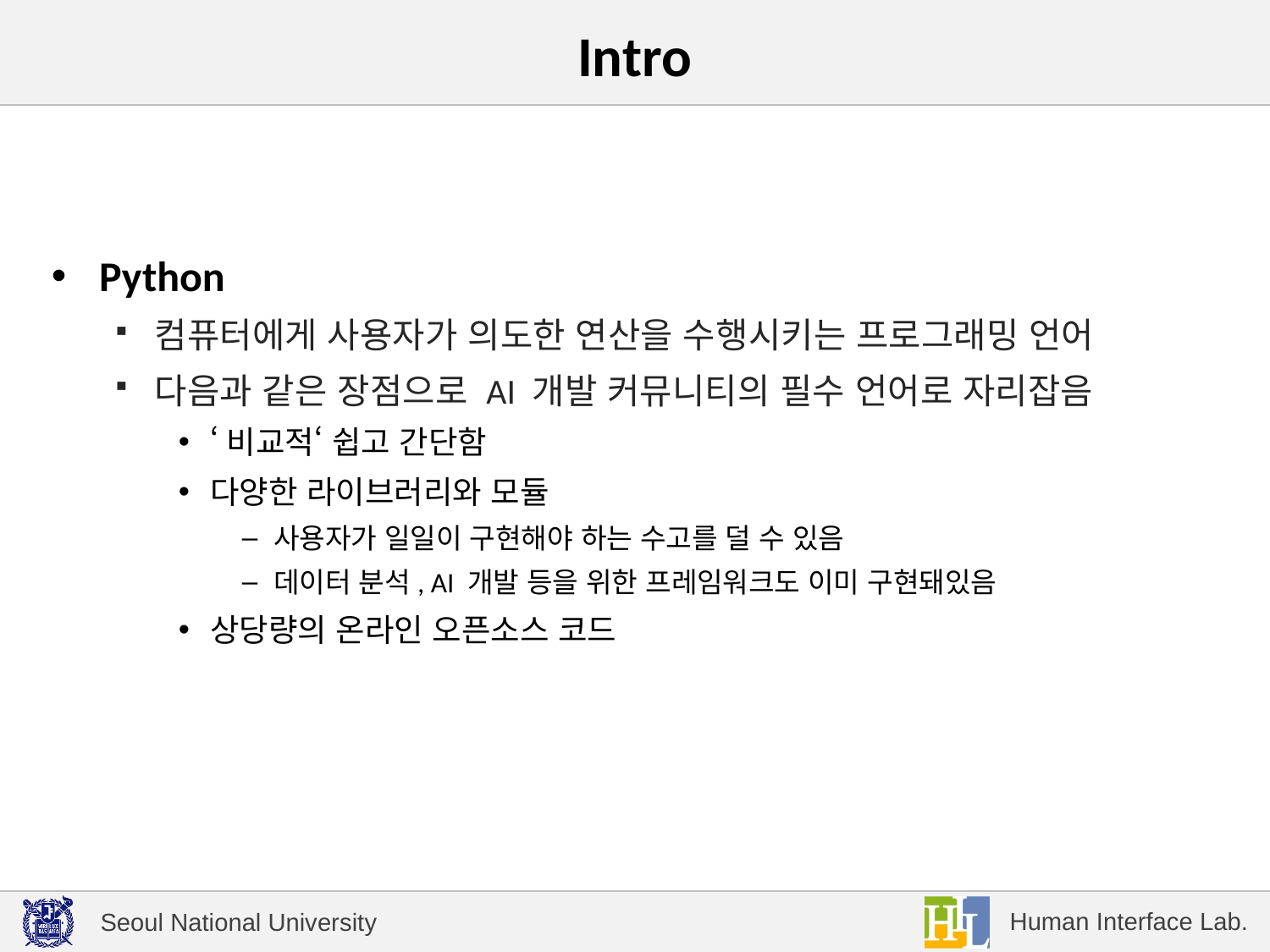

# Intro
Python
컴퓨터에게 사용자가 의도한 연산을 수행시키는 프로그래밍 언어
다음과 같은 장점으로 AI 개발 커뮤니티의 필수 언어로 자리잡음
‘비교적‘ 쉽고 간단함
다양한 라이브러리와 모듈
사용자가 일일이 구현해야 하는 수고를 덜 수 있음
데이터 분석, AI 개발 등을 위한 프레임워크도 이미 구현돼있음
상당량의 온라인 오픈소스 코드